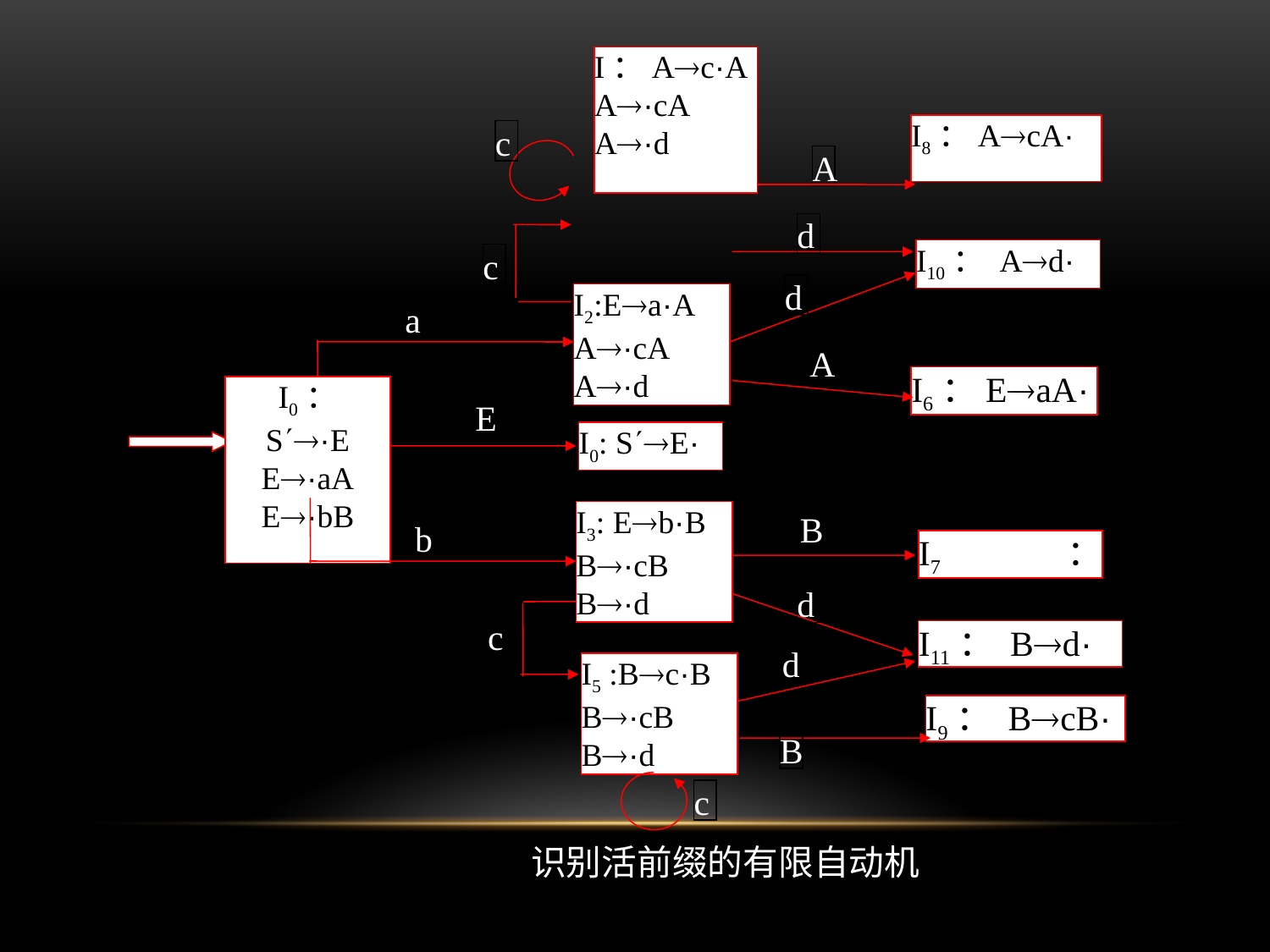

I：A→c·A
A→·cA
A→·d
I8：A→cA·
c

A

d

I10： A→d·
c

d
I2:E→a·A
A→·cA
A→·d
a

A
I6：E→aA·
I0：
S′→·E
E→·aA
E→·bB

E
I0: S′→E·

I3: E→b·B
B→·cB
B→·d
B
b
I7： E→bB·

d

c
I11： B→d·
d
I5 :B→c·B
B→·cB
B→·d

I9： B→cB·
B

c
识别活前缀的有限自动机